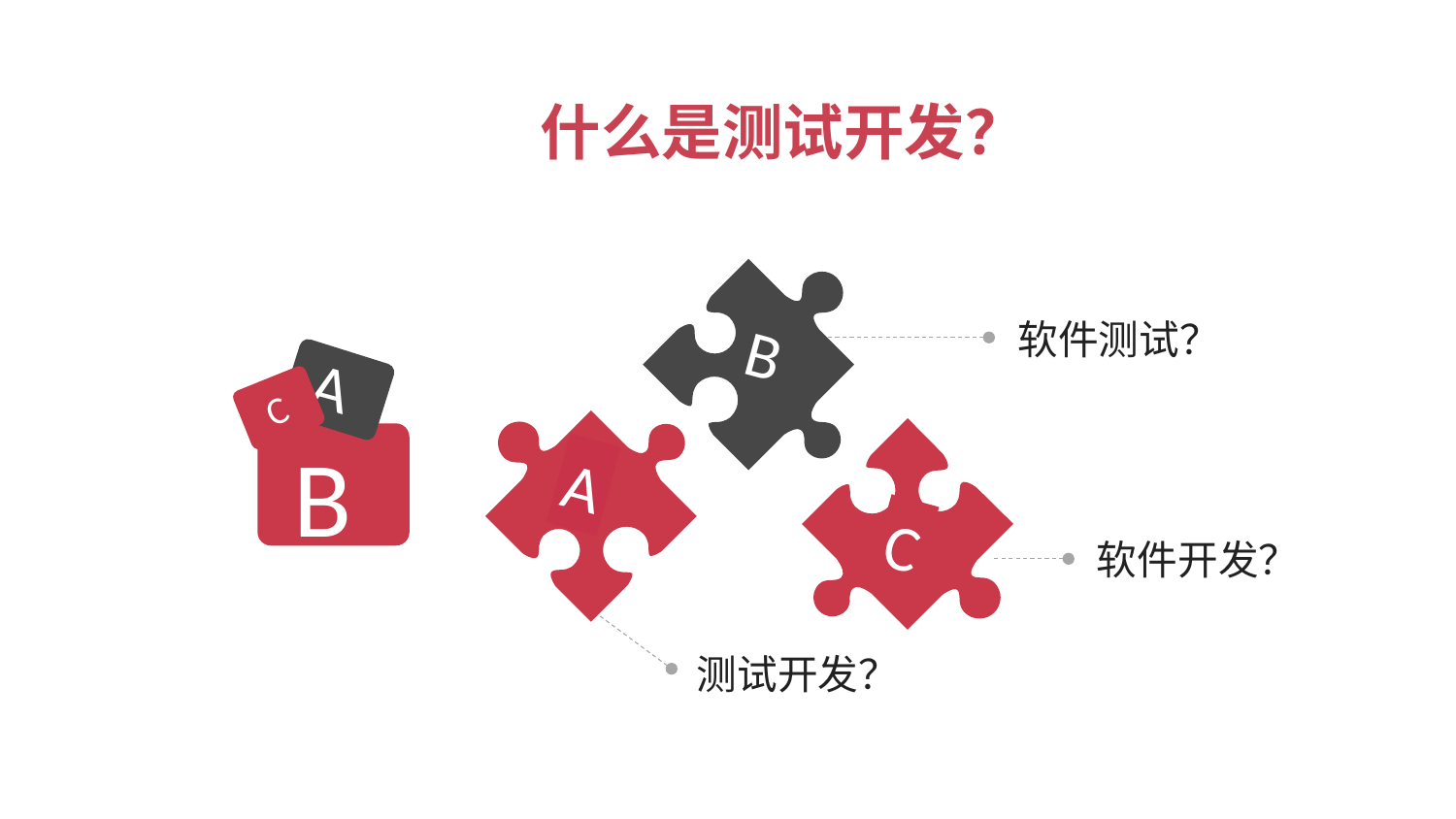

什么是测试开发？

B
 软件测试？

A

C
B

A

C
  软件开发？

    测试开发？